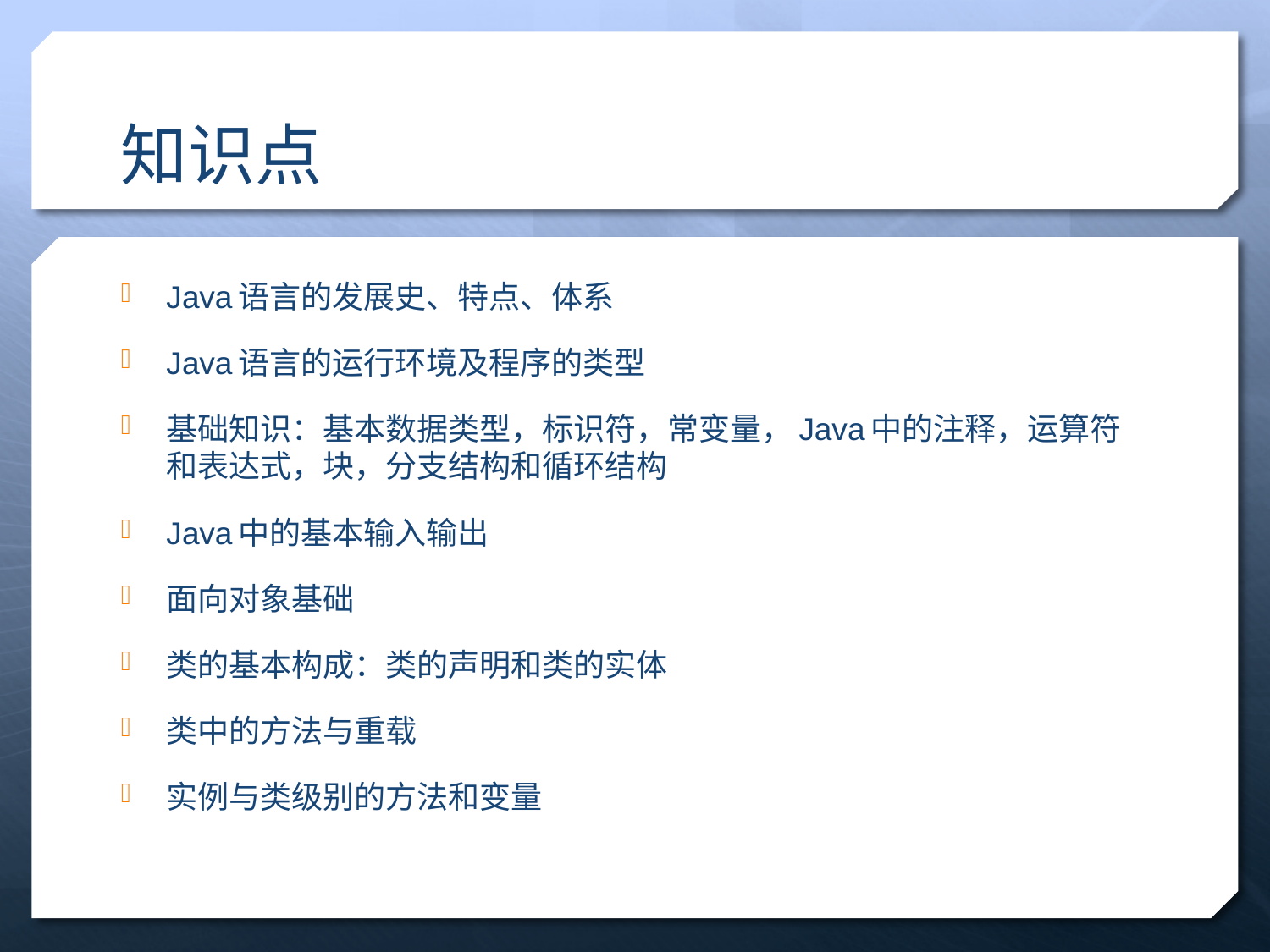

# 知识点
Java语言的发展史、特点、体系
Java语言的运行环境及程序的类型
基础知识：基本数据类型，标识符，常变量，Java中的注释，运算符和表达式，块，分支结构和循环结构
Java中的基本输入输出
面向对象基础
类的基本构成：类的声明和类的实体
类中的方法与重载
实例与类级别的方法和变量